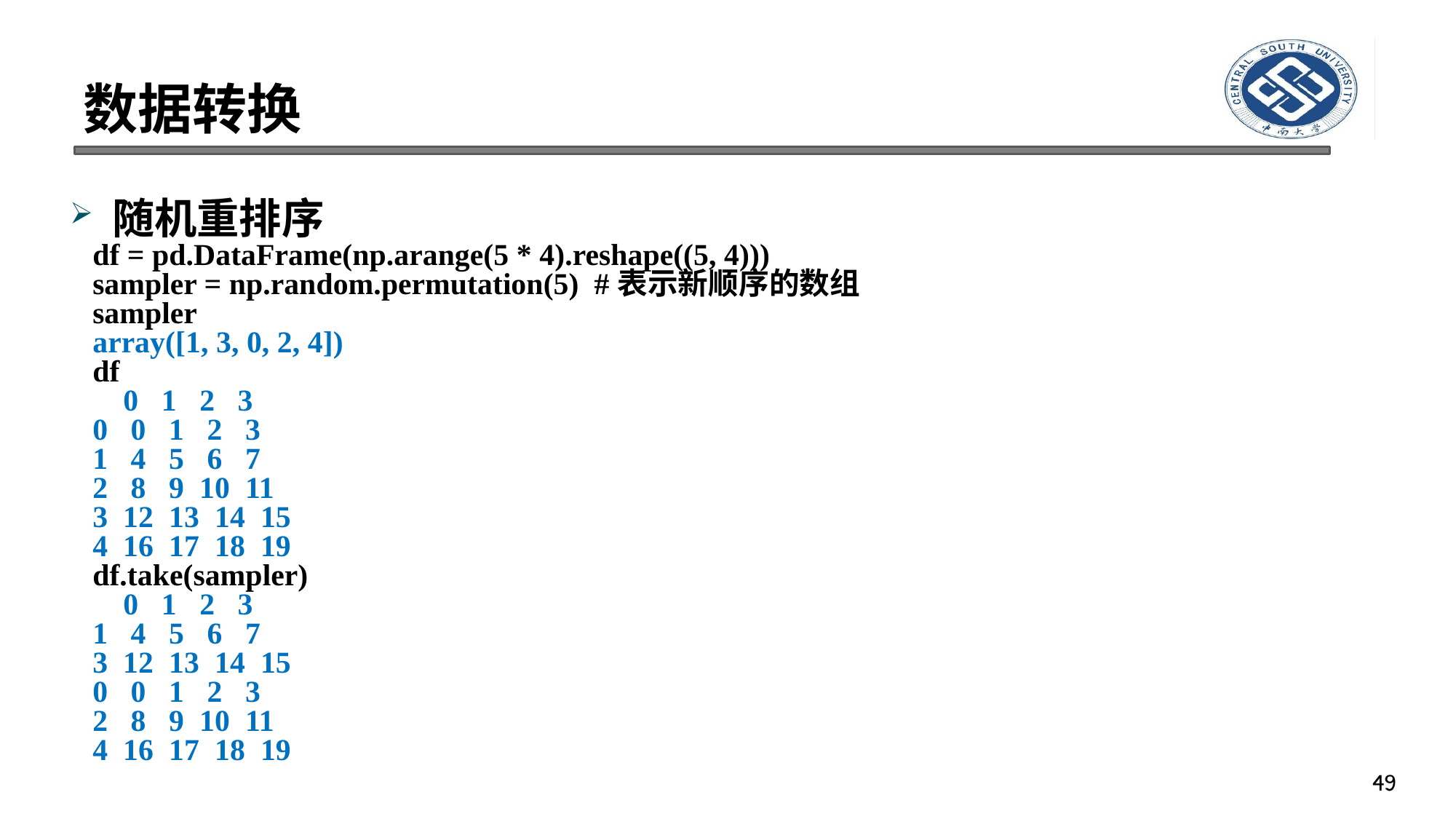

# 数据转换
随机重排序
df = pd.DataFrame(np.arange(5 * 4).reshape((5, 4)))
sampler = np.random.permutation(5)  #表示新顺序的数组
sampler
array([1, 3, 0, 2, 4])
df
    0   1   2   3
0   0   1   2   3
1   4   5   6   7
2   8   9  10  11
3  12  13  14  15
4  16  17  18  19
df.take(sampler)
    0   1   2   3
1   4   5   6   7
3  12  13  14  15
0   0   1   2   3
2   8   9  10  11
4  16  17  18  19
49